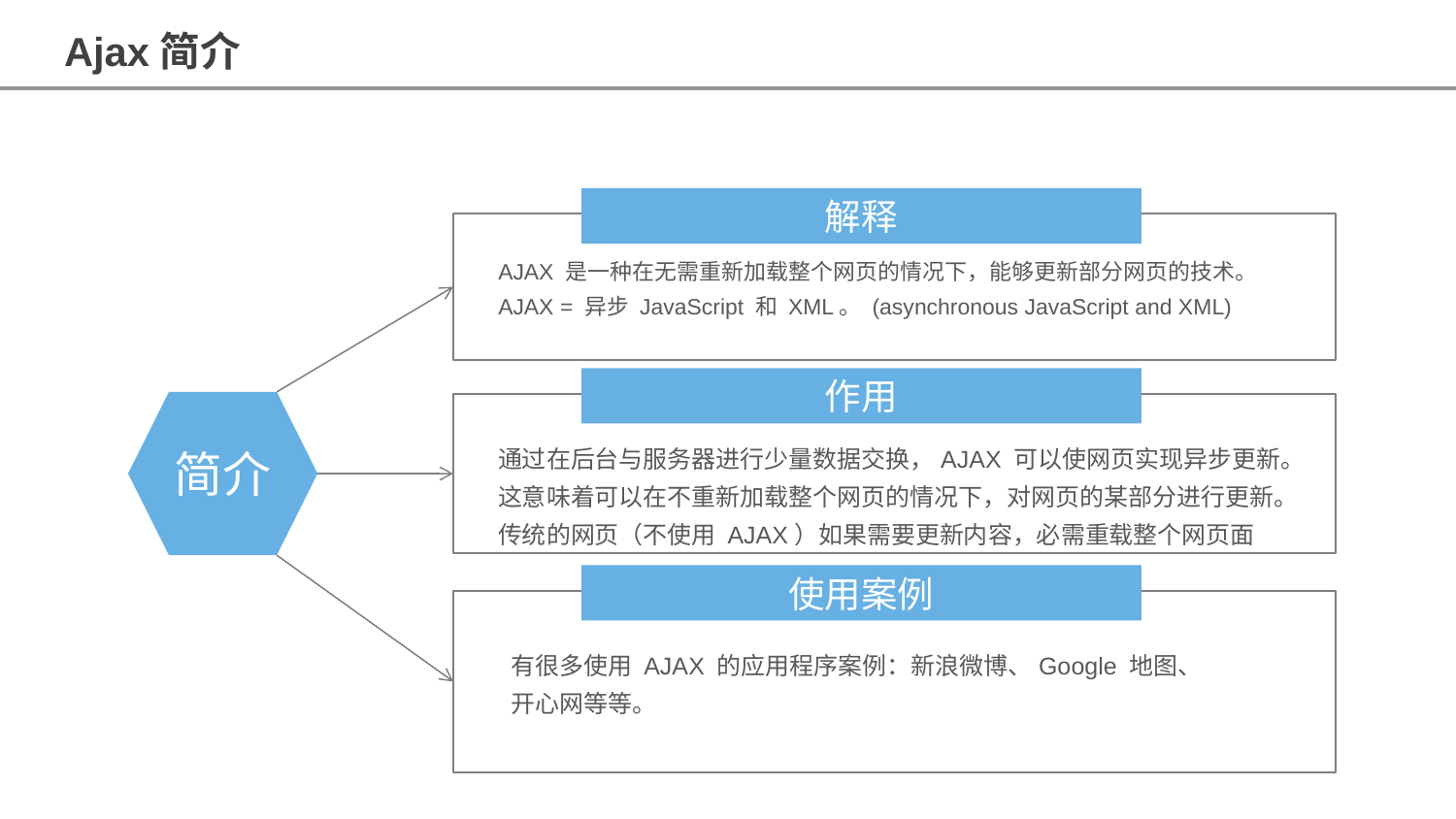

Ajax简介
解释

AJAX 是一种在无需重新加载整个网页的情况下，能够更新部分网页的技术。
AJAX = 异步 JavaScript 和 XML。 (asynchronous JavaScript and XML)
作用
简介

通过在后台与服务器进行少量数据交换，AJAX 可以使网页实现异步更新。这意味着可以在不重新加载整个网页的情况下，对网页的某部分进行更新。
传统的网页（不使用 AJAX）如果需要更新内容，必需重载整个网页面
使用案例

有很多使用 AJAX 的应用程序案例：新浪微博、Google 地图、开心网等等。